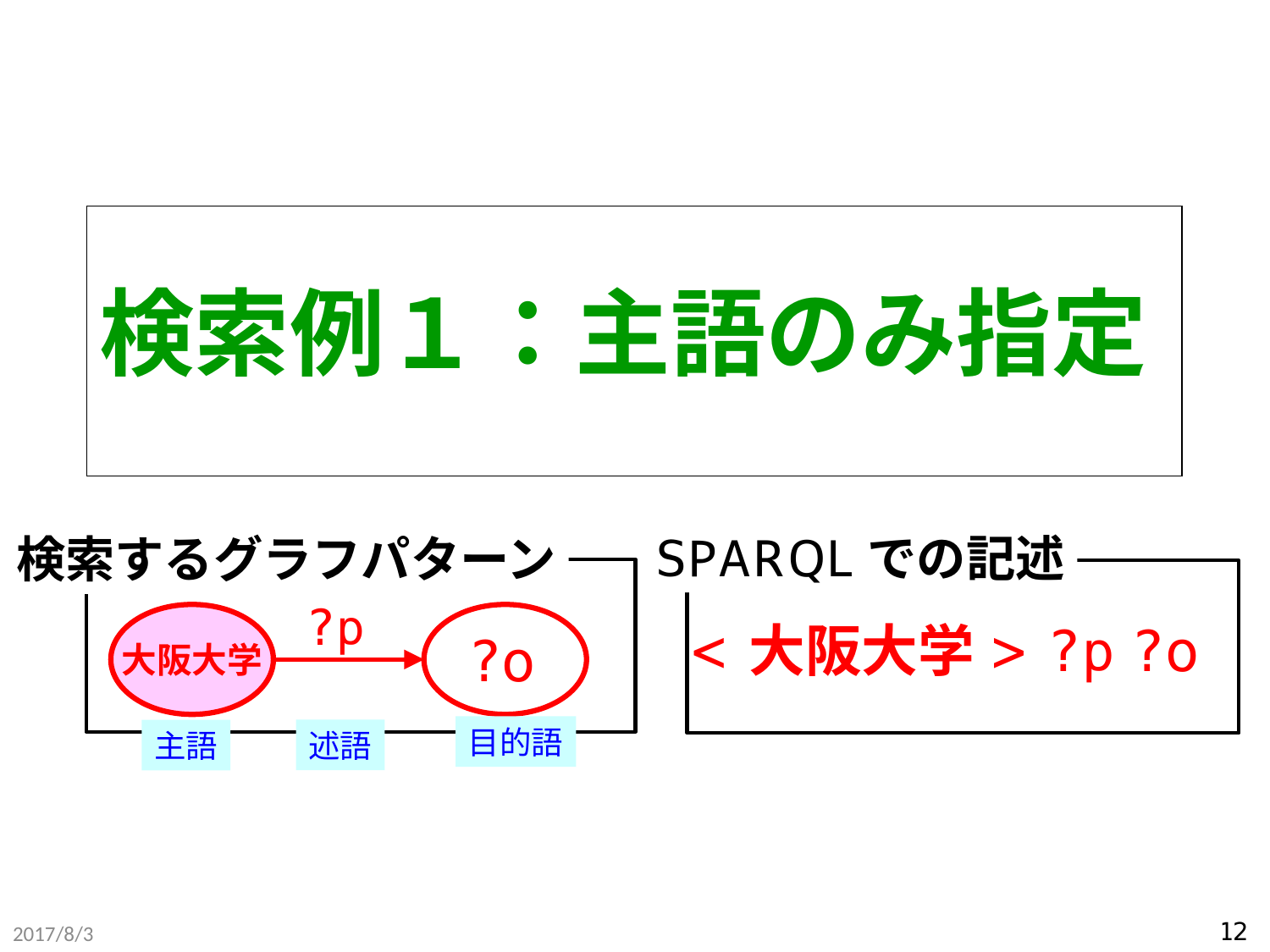

# 検索例１：主語のみ指定
SPARQLでの記述
検索するグラフパターン

?p
大阪大学
?o
<大阪大学> ?p ?o
目的語
述語
主語
2017/8/3
12